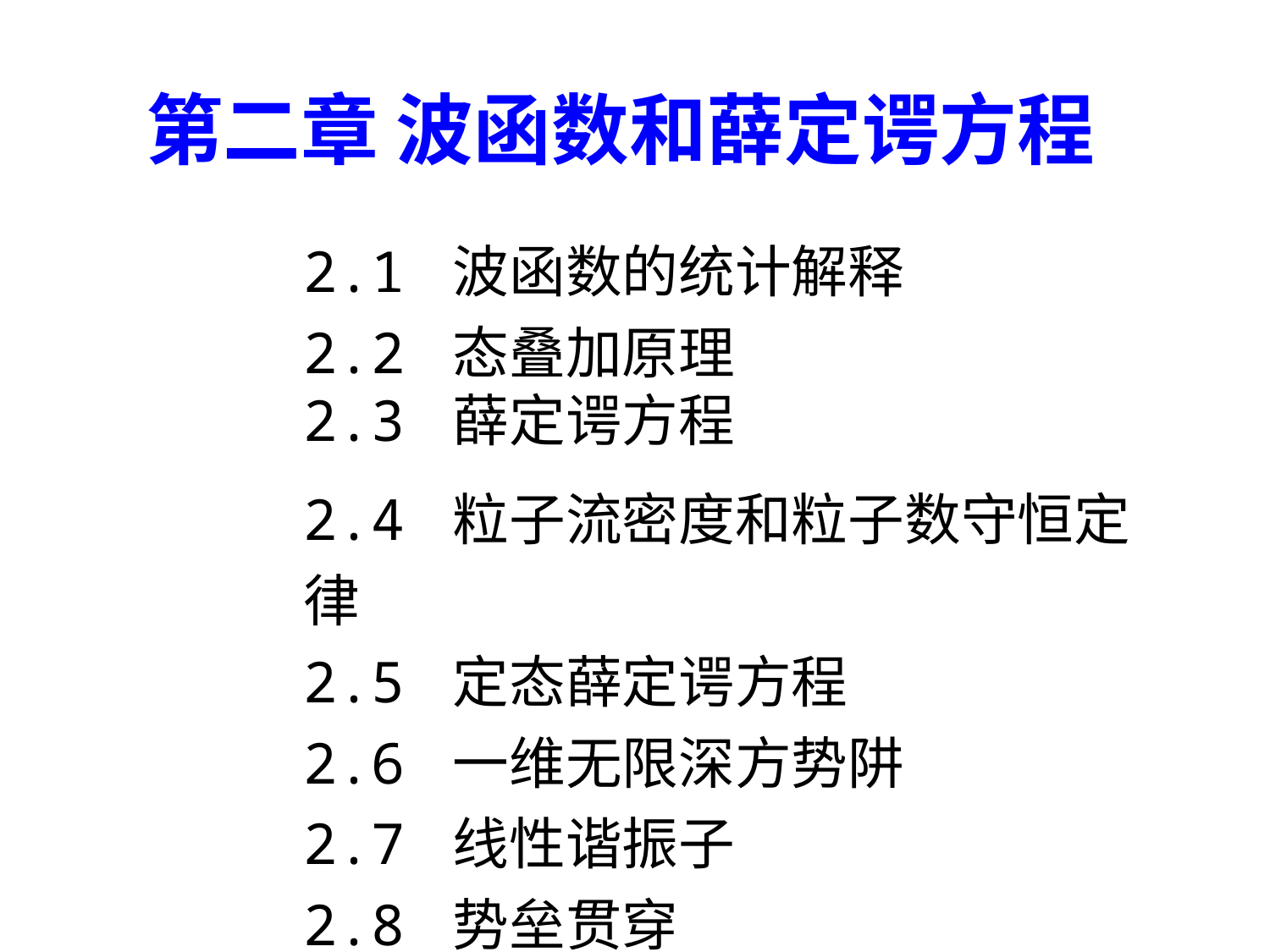

第二章 波函数和薛定谔方程
2.1 波函数的统计解释
2.2 态叠加原理
2.3 薛定谔方程
2.4 粒子流密度和粒子数守恒定律
2.5 定态薛定谔方程
2.6 一维无限深方势阱
2.7 线性谐振子
2.8 势垒贯穿